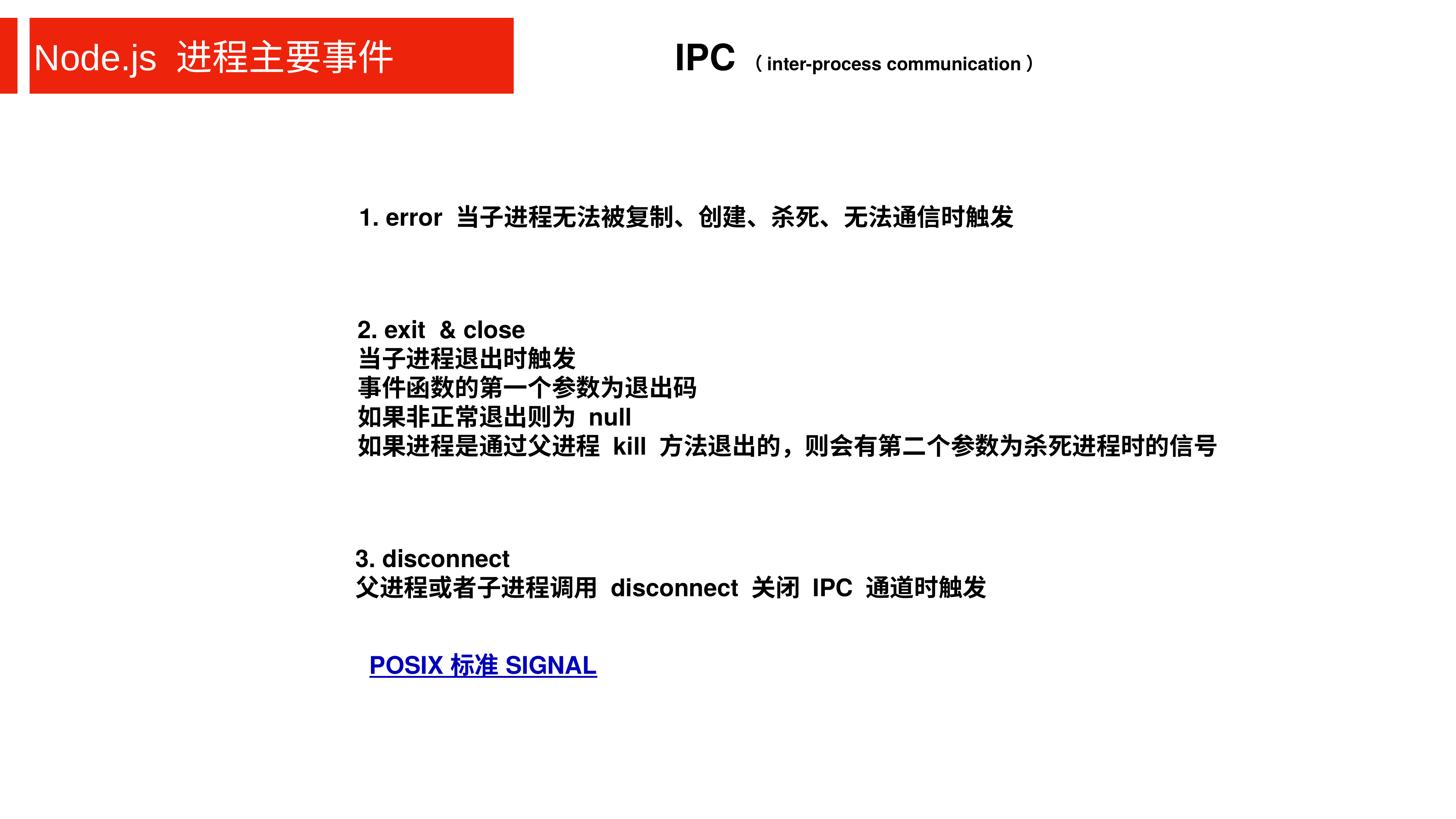

Node.js 进程主要事件
IPC（inter-process communication）
1. error 当子进程无法被复制、创建、杀死、无法通信时触发
2. exit  & close
当子进程退出时触发
事件函数的第一个参数为退出码
如果非正常退出则为 null
如果进程是通过父进程 kill 方法退出的，则会有第二个参数为杀死进程时的信号
3. disconnect
父进程或者子进程调用 disconnect 关闭 IPC 通道时触发
POSIX 标准 SIGNAL